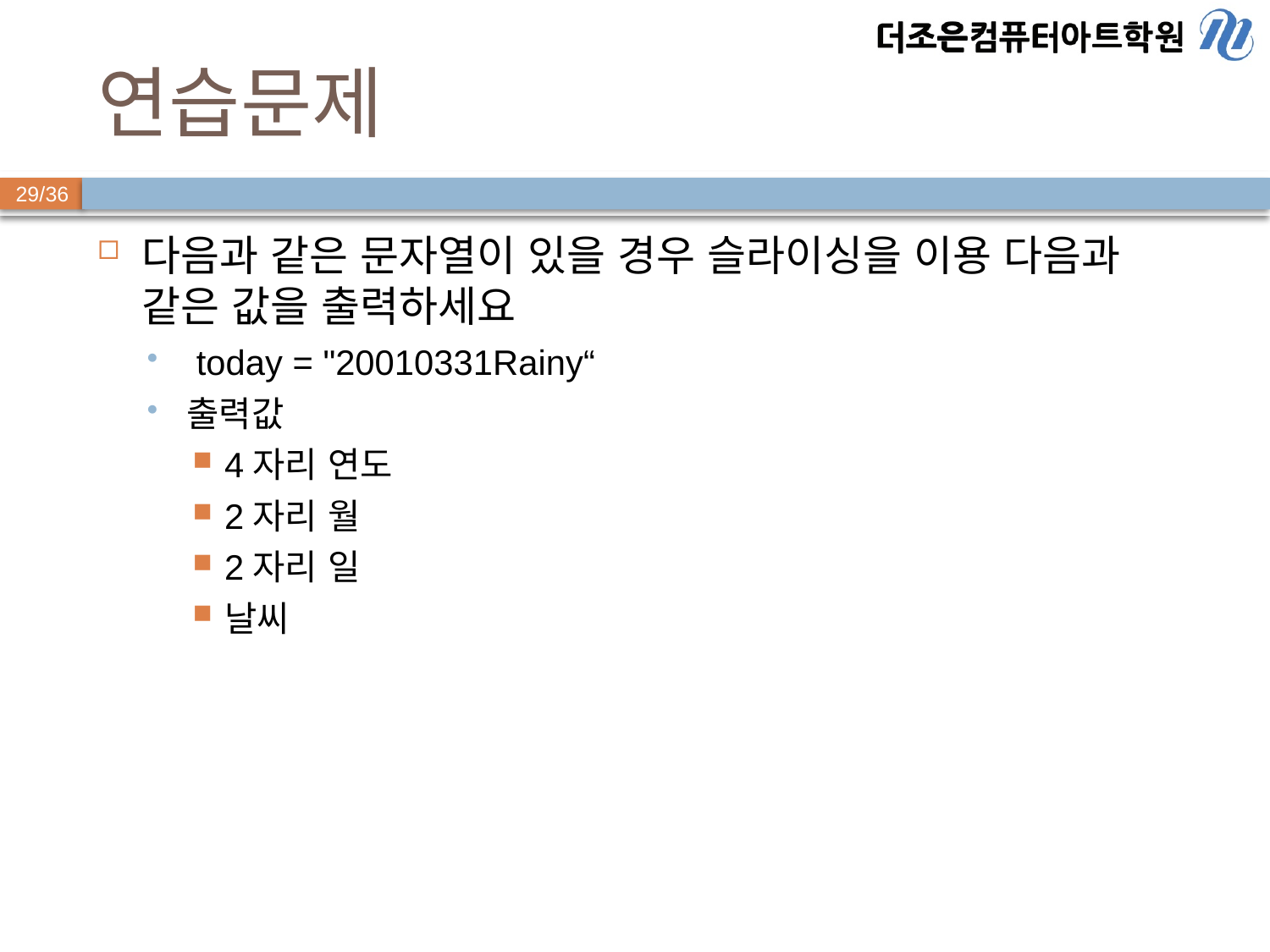

# 연습문제
다음과 같은 문자열이 있을 경우 슬라이싱을 이용 다음과 같은 값을 출력하세요
 today = "20010331Rainy“
출력값
4자리 연도
2자리 월
2자리 일
날씨